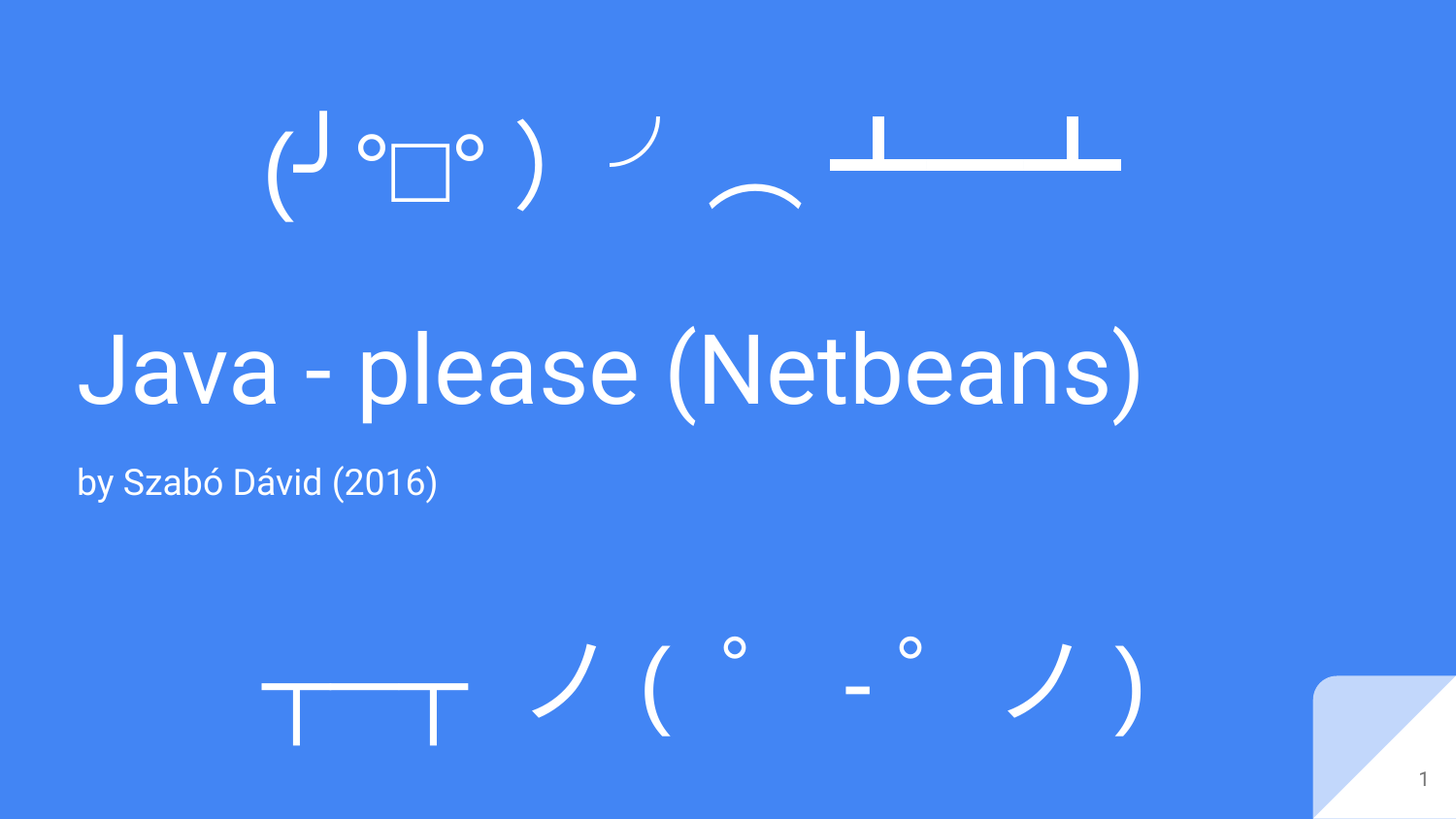

(╯°□°）╯︵ ┻━┻

# Java - please (Netbeans)
by Szabó Dávid (2016)
┬─┬﻿ ノ( ゜-゜ノ)
1